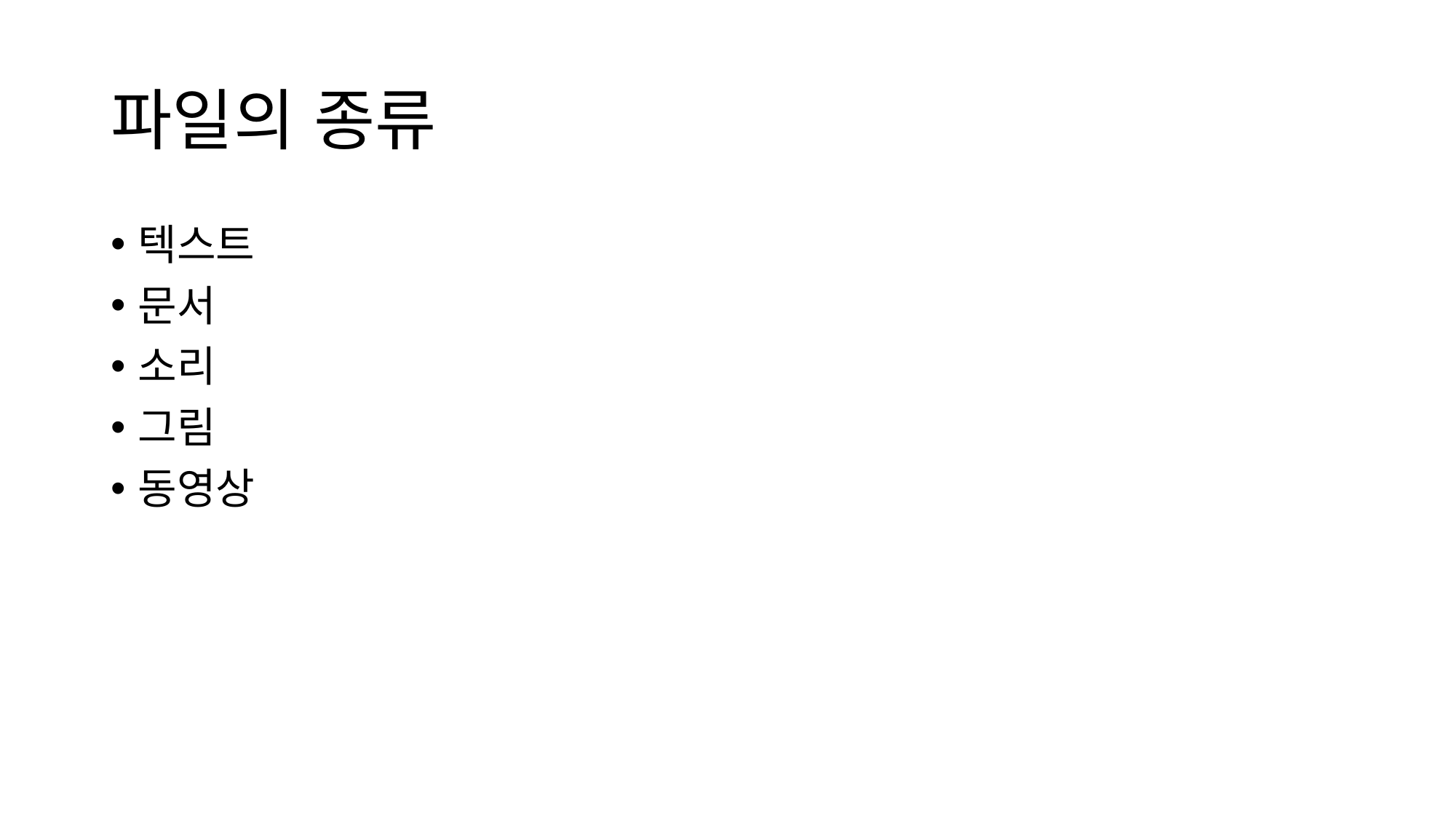

# 파일의 종류
텍스트
문서
소리
그림
동영상